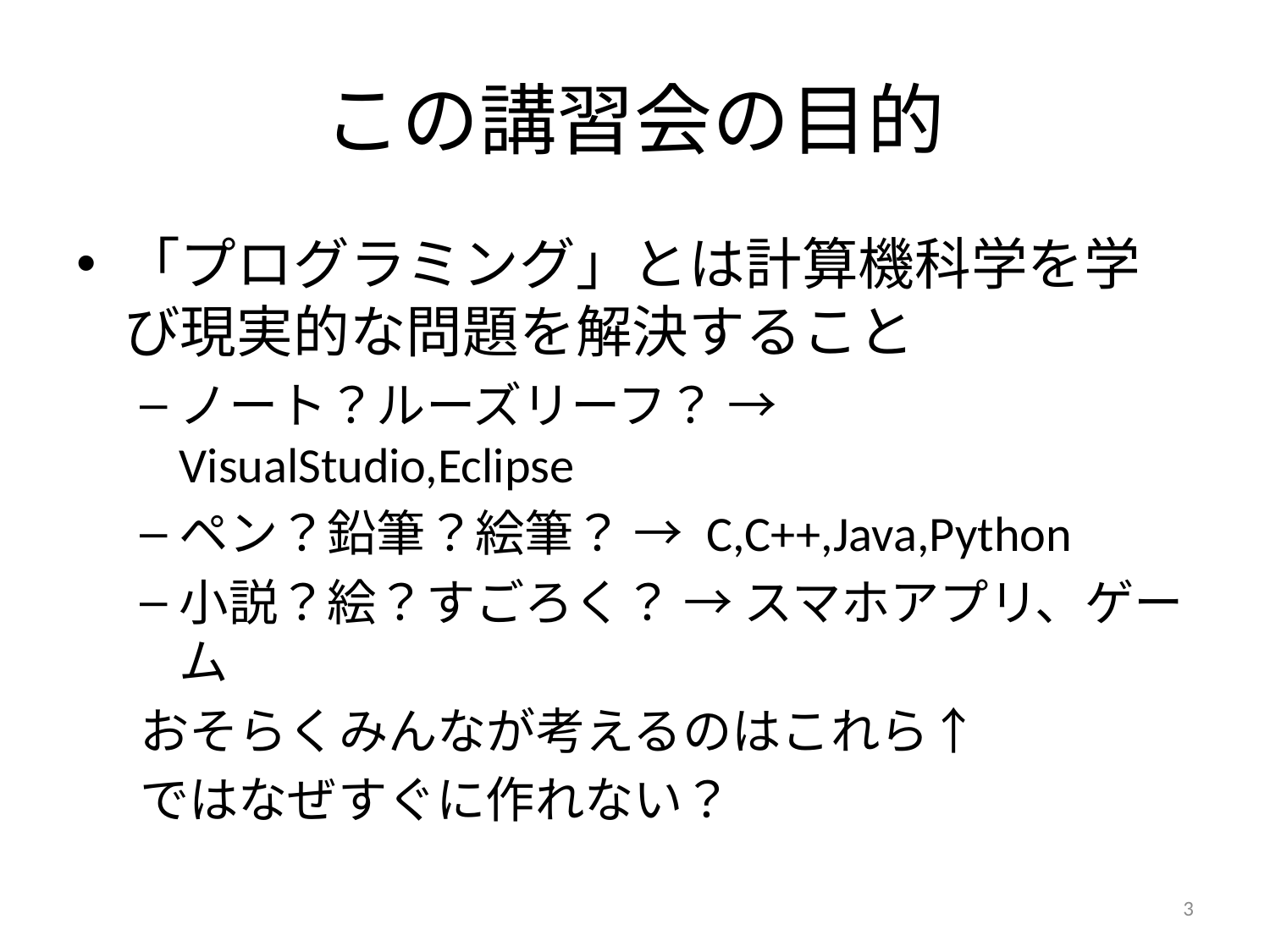

# この講習会の目的
「プログラミング」とは計算機科学を学び現実的な問題を解決すること
ノート？ルーズリーフ？ → VisualStudio,Eclipse
ペン？鉛筆？絵筆？ → C,C++,Java,Python
小説？絵？すごろく？ → スマホアプリ、ゲーム
おそらくみんなが考えるのはこれら↑
ではなぜすぐに作れない？

3